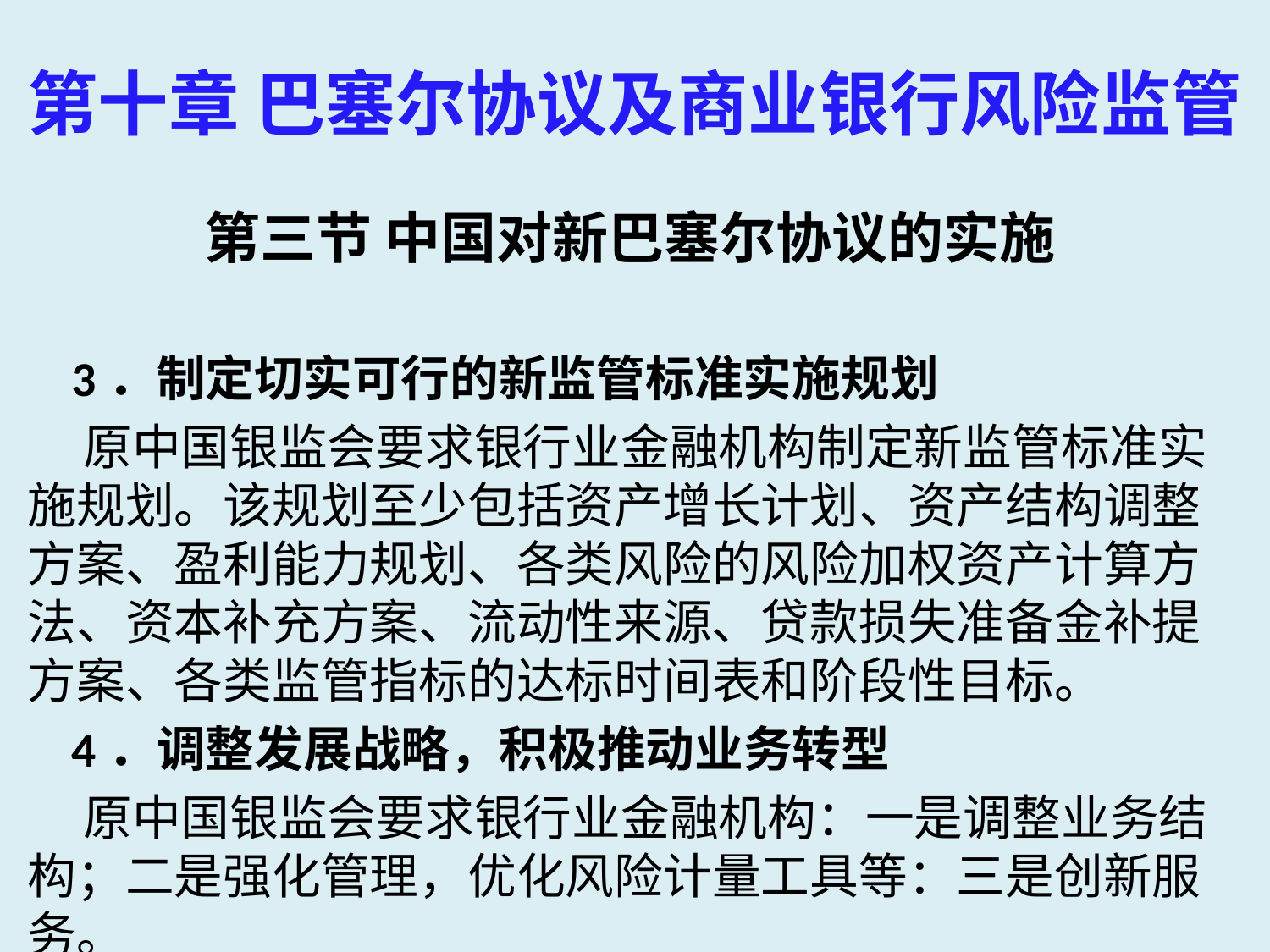

# 第十章 巴塞尔协议及商业银行风险监管
第三节 中国对新巴塞尔协议的实施

    3．制定切实可行的新监管标准实施规划
    原中国银监会要求银行业金融机构制定新监管标准实施规划。该规划至少包括资产增长计划、资产结构调整方案、盈利能力规划、各类风险的风险加权资产计算方法、资本补充方案、流动性来源、贷款损失准备金补提方案、各类监管指标的达标时间表和阶段性目标。
    4．调整发展战略，积极推动业务转型
    原中国银监会要求银行业金融机构：一是调整业务结构；二是强化管理，优化风险计量工具等：三是创新服务。
50